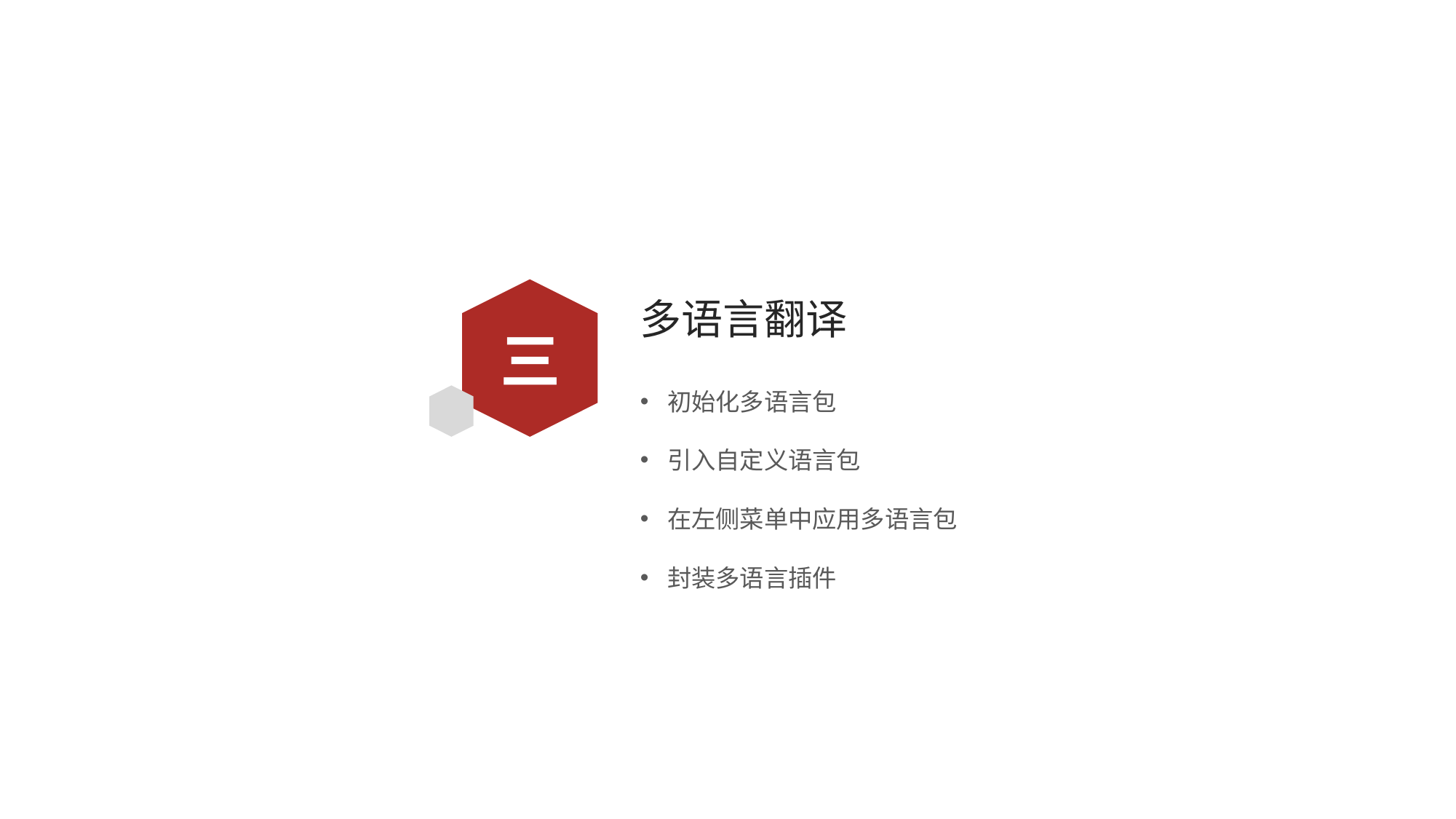

# 多语言翻译
三
初始化多语言包
引入自定义语言包
在左侧菜单中应用多语言包
封装多语言插件